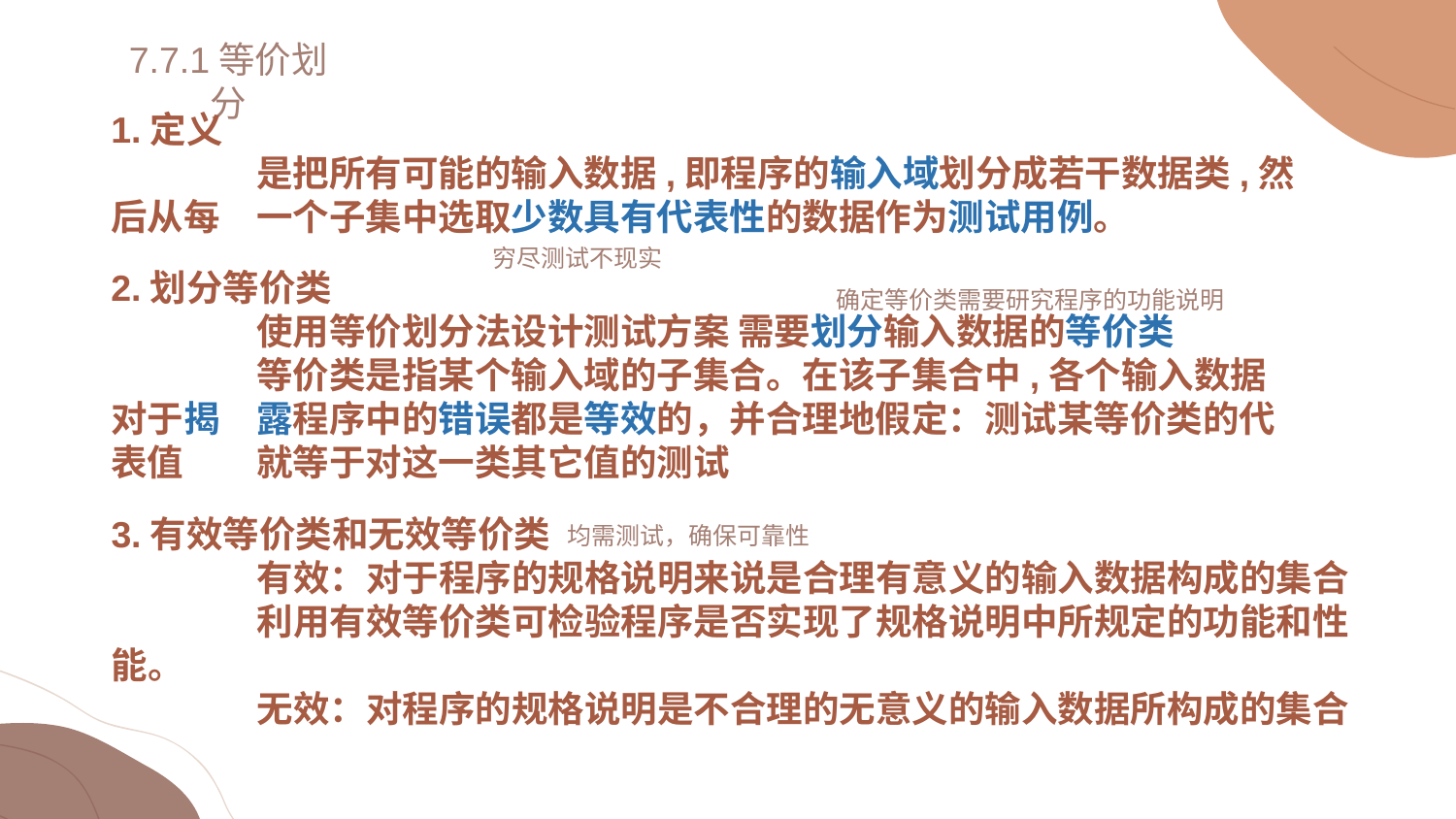

7.7.1等价划分
1.定义
	是把所有可能的输入数据,即程序的输入域划分成若干数据类,然后从每	一个子集中选取少数具有代表性的数据作为测试用例。
穷尽测试不现实
2.划分等价类
	使用等价划分法设计测试方案 需要划分输入数据的等价类
	等价类是指某个输入域的子集合。在该子集合中,各个输入数据对于揭	露程序中的错误都是等效的，并合理地假定：测试某等价类的代表值	就等于对这一类其它值的测试
确定等价类需要研究程序的功能说明
3.有效等价类和无效等价类
	有效：对于程序的规格说明来说是合理有意义的输入数据构成的集合
	利用有效等价类可检验程序是否实现了规格说明中所规定的功能和性能。
	无效：对程序的规格说明是不合理的无意义的输入数据所构成的集合
均需测试，确保可靠性